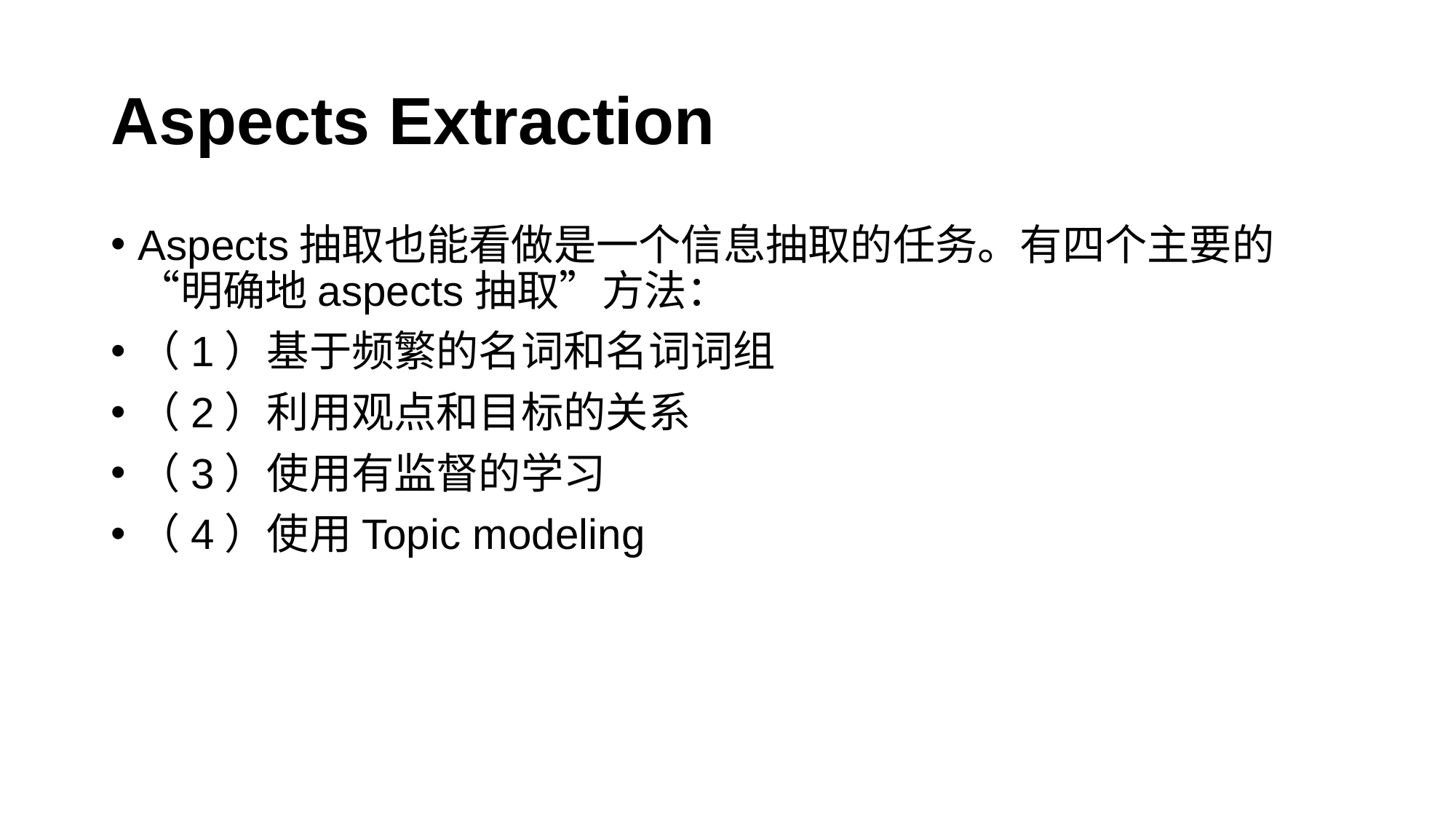

# Aspects Extraction
Aspects抽取也能看做是一个信息抽取的任务。有四个主要的“明确地aspects抽取”方法：
（1）基于频繁的名词和名词词组
（2）利用观点和目标的关系
（3）使用有监督的学习
（4）使用Topic modeling